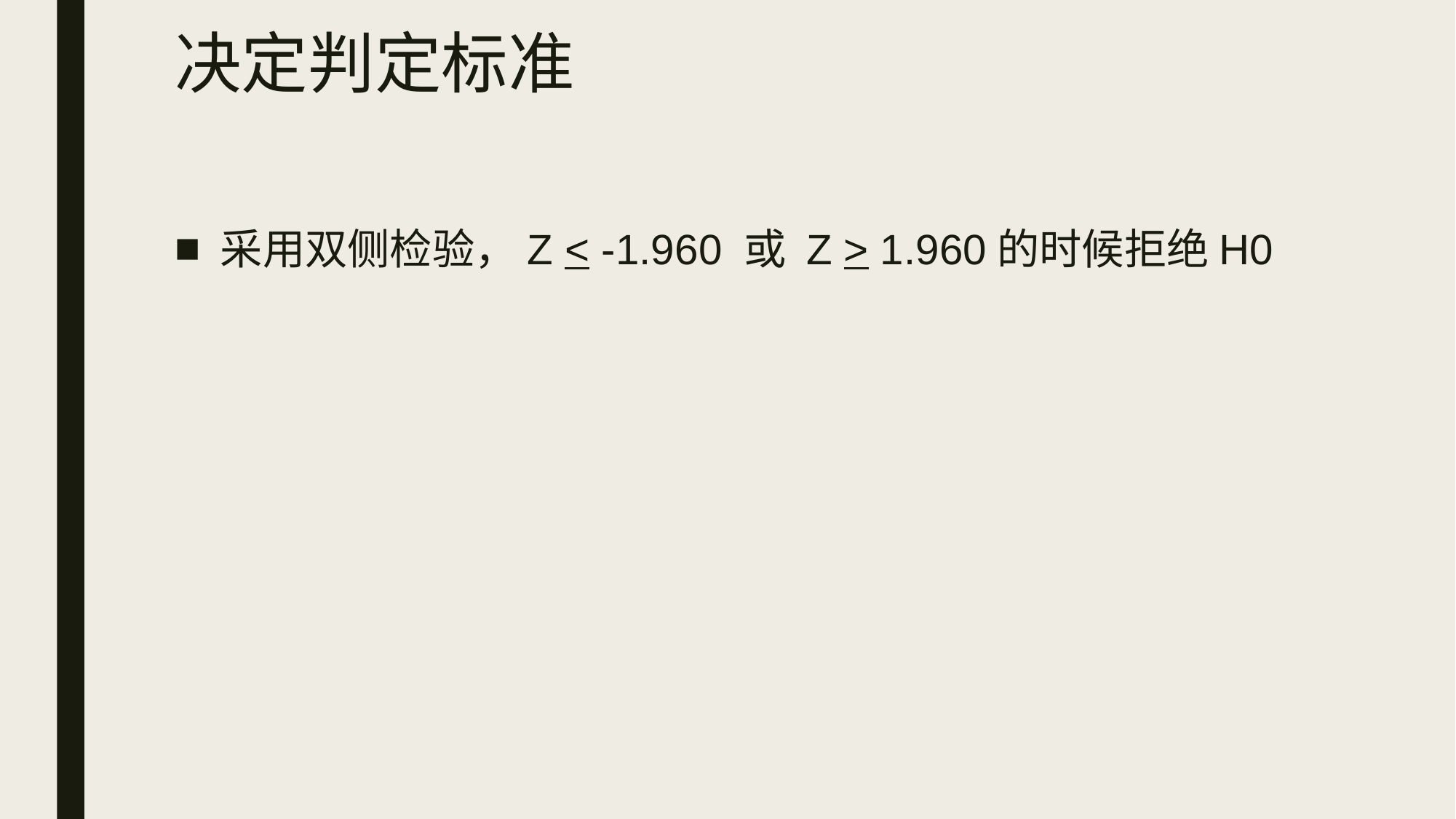

# 决定判定标准
采用双侧检验，Z < -1.960 或 Z > 1.960的时候拒绝H0